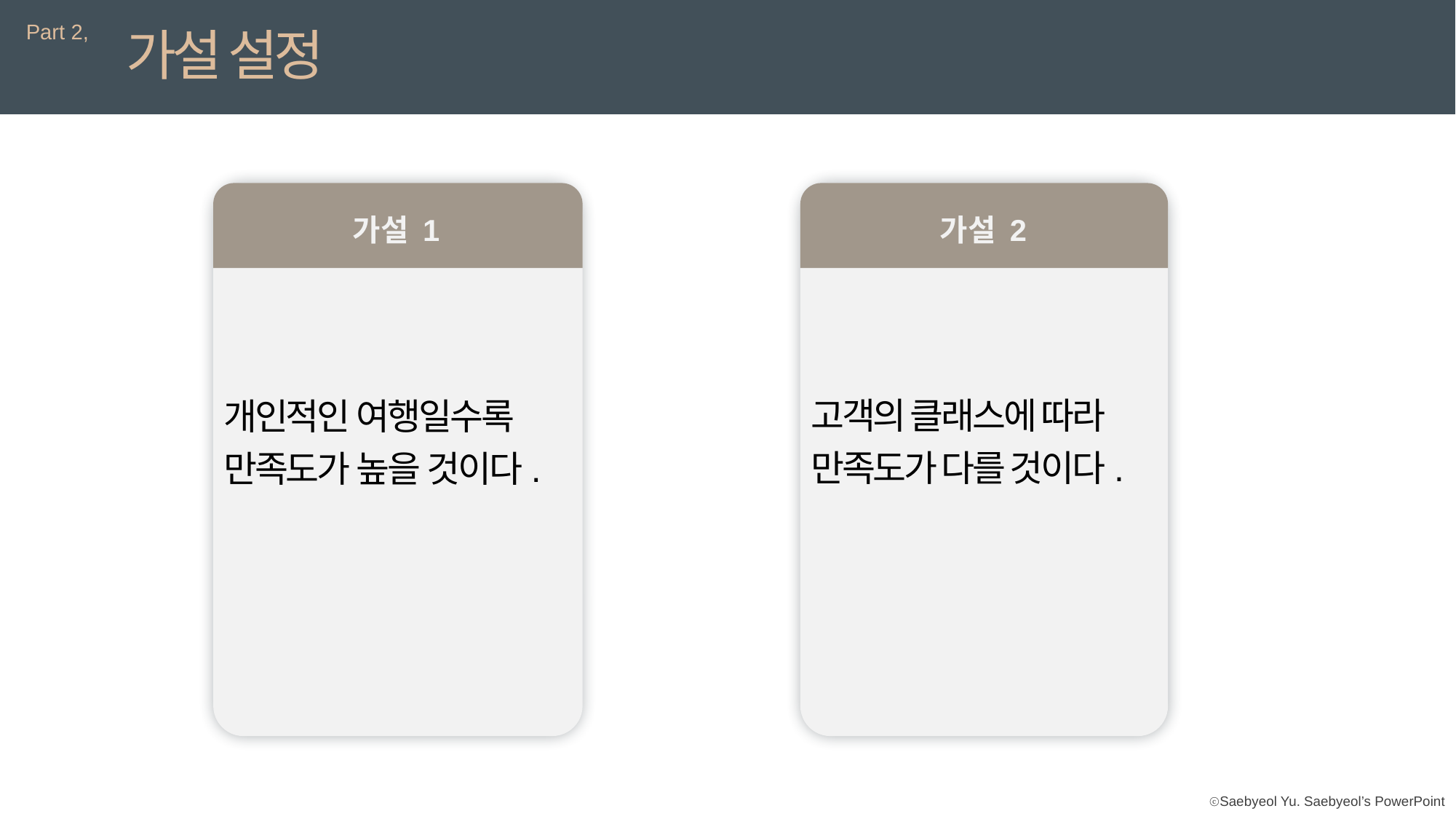

Part 2,
가설 설정

가설 1
가설 2
고객의 클래스에 따라
만족도가 다를 것이다.
개인적인 여행일수록
만족도가 높을 것이다.